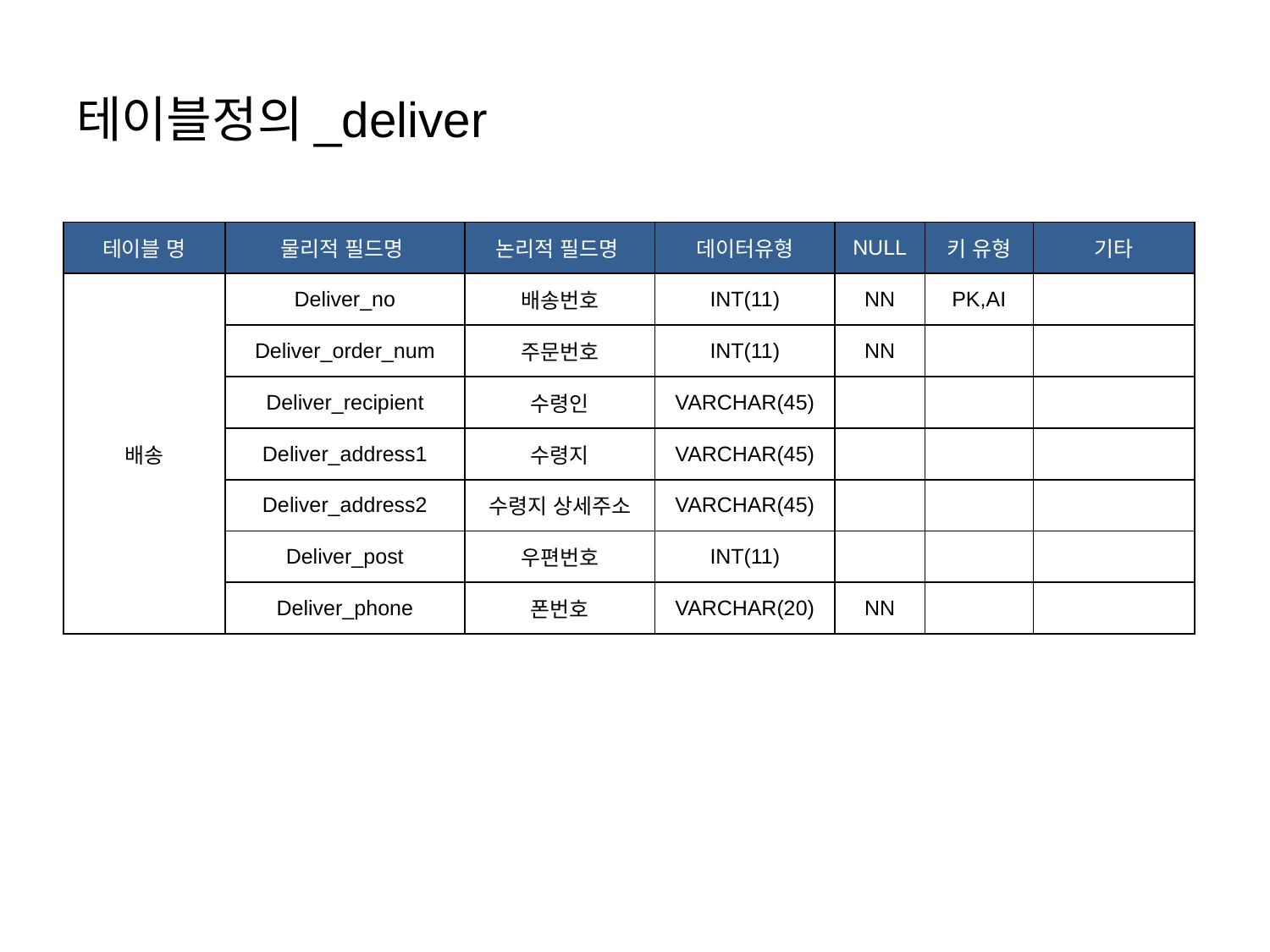

# 테이블정의_deliver
| 테이블 명 | 물리적 필드명 | 논리적 필드명 | 데이터유형 | NULL | 키 유형 | 기타 |
| --- | --- | --- | --- | --- | --- | --- |
| 배송 | Deliver\_no | 배송번호 | INT(11) | NN | PK,AI |  |
|  | Deliver\_order\_num | 주문번호 | INT(11) | NN |  |  |
|  | Deliver\_recipient | 수령인 | VARCHAR(45) |  |  |  |
|  | Deliver\_address1 | 수령지 | VARCHAR(45) |  |  |  |
|  | Deliver\_address2 | 수령지 상세주소 | VARCHAR(45) |  |  |  |
|  | Deliver\_post | 우편번호 | INT(11) |  |  |  |
|  | Deliver\_phone | 폰번호 | VARCHAR(20) | NN |  |  |